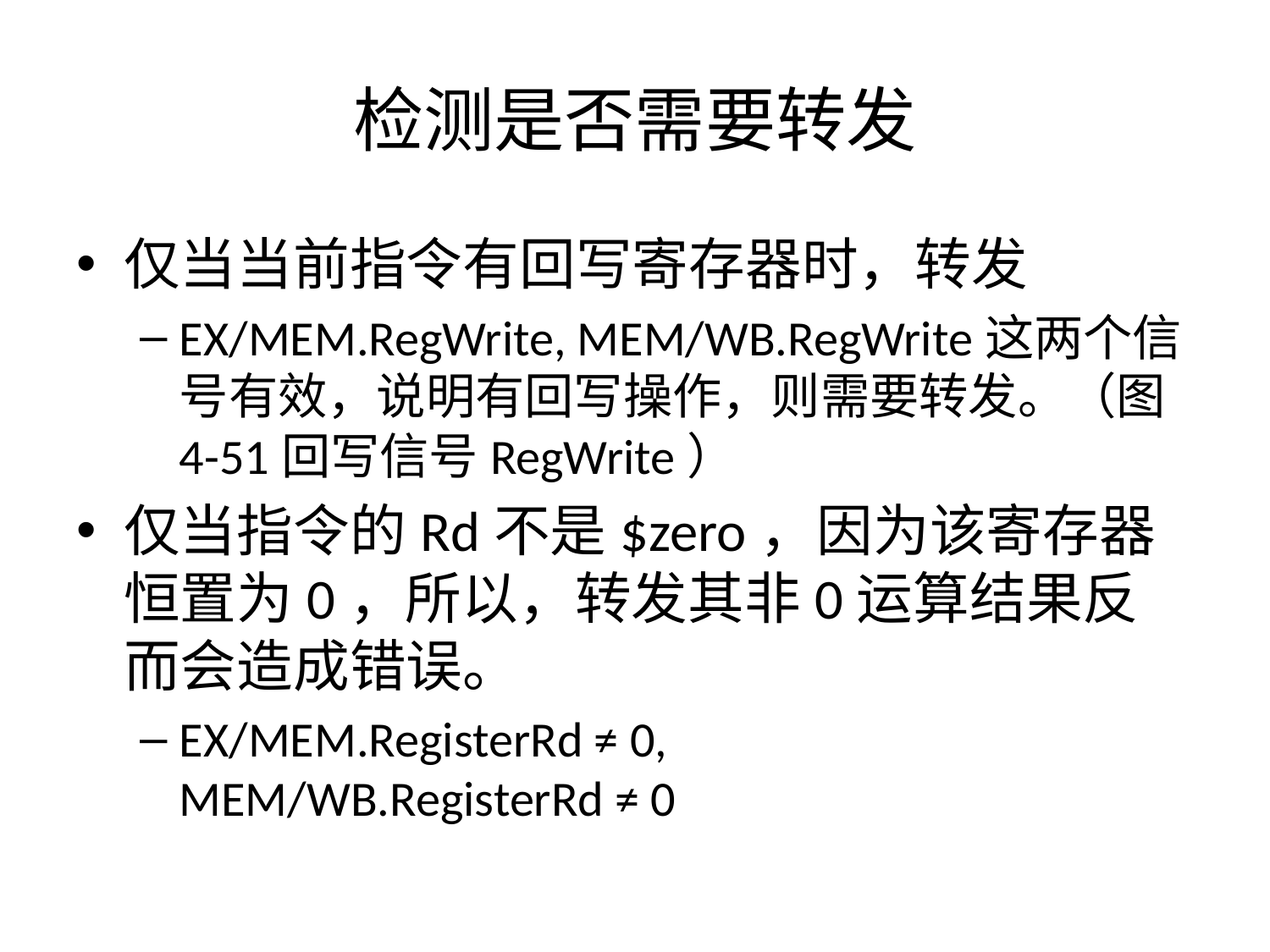

# 检测是否需要转发
仅当当前指令有回写寄存器时，转发
EX/MEM.RegWrite, MEM/WB.RegWrite这两个信号有效，说明有回写操作，则需要转发。（图4-51回写信号RegWrite）
仅当指令的Rd不是$zero，因为该寄存器恒置为0，所以，转发其非0运算结果反而会造成错误。
EX/MEM.RegisterRd ≠ 0,
MEM/WB.RegisterRd ≠ 0